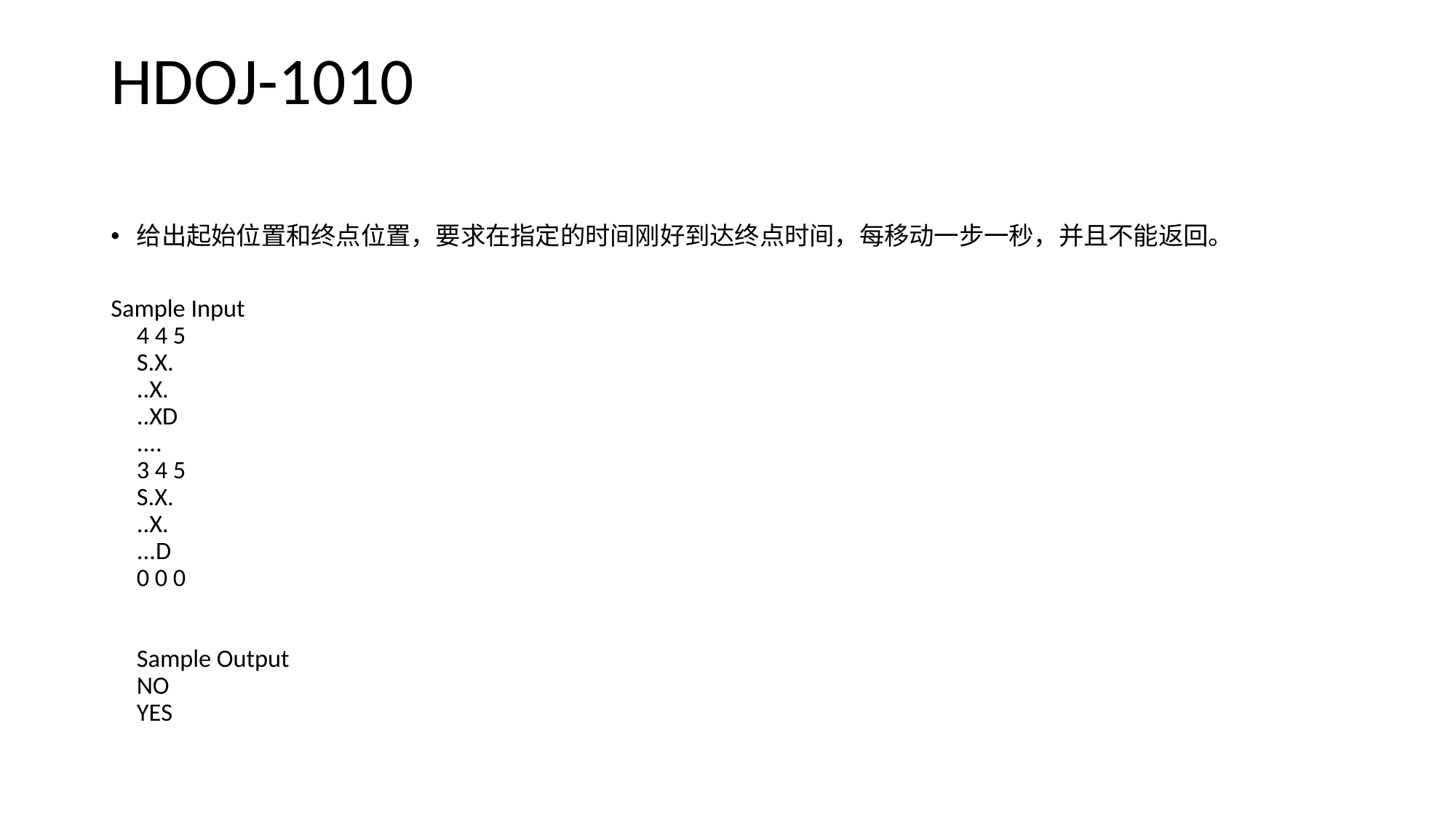

# HDOJ-1010
给出起始位置和终点位置，要求在指定的时间刚好到达终点时间，每移动一步一秒，并且不能返回。

Sample Input
4 4 5
S.X.
..X.
..XD
....
3 4 5
S.X.
..X.
...D
0 0 0
 
Sample Output
NO
YES